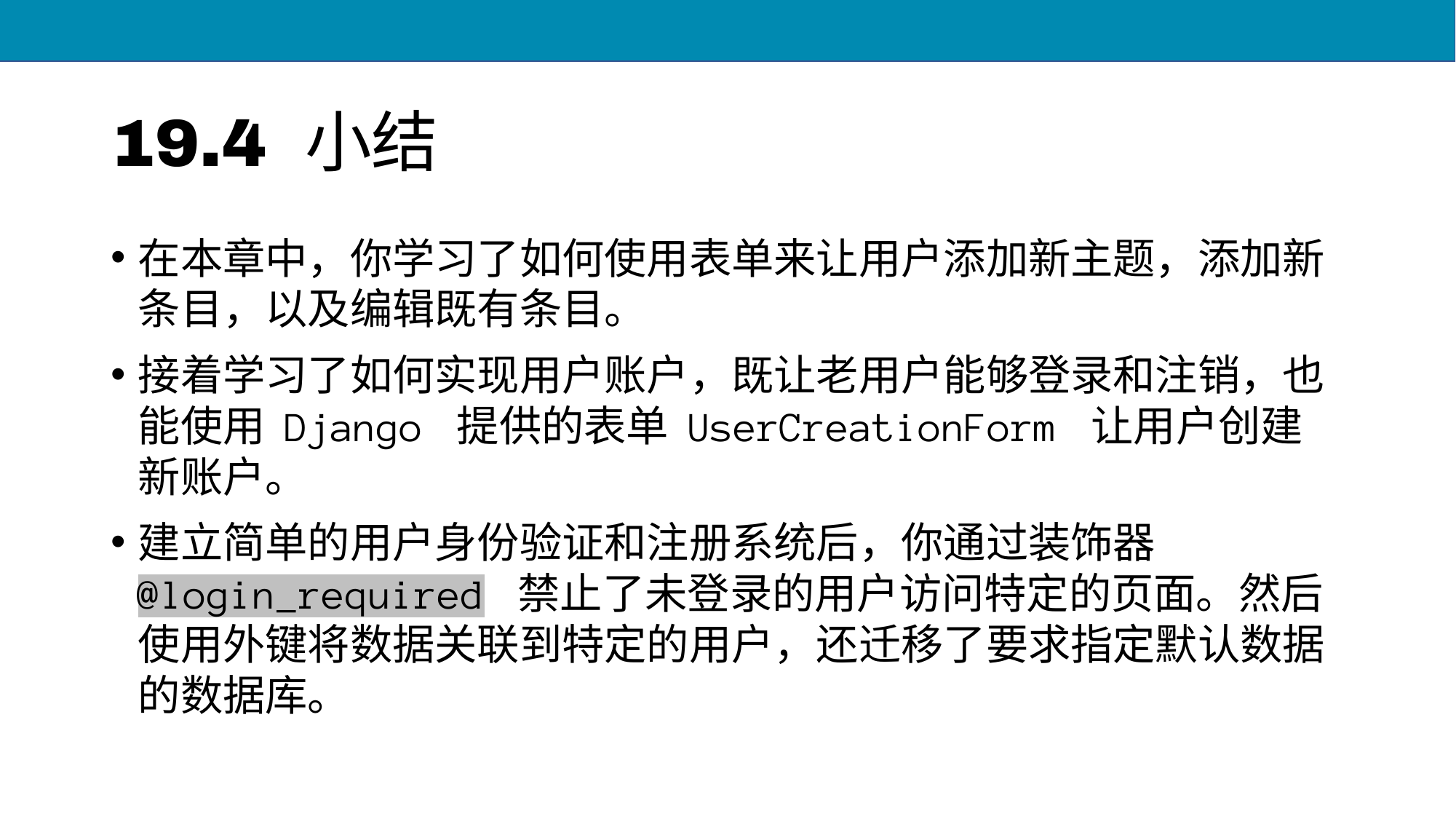

# 19.4 小结
在本章中，你学习了如何使用表单来让用户添加新主题，添加新条目，以及编辑既有条目。
接着学习了如何实现用户账户，既让老用户能够登录和注销，也能使用 Django 提供的表单 UserCreationForm 让用户创建新账户。
建立简单的用户身份验证和注册系统后，你通过装饰器@login_required 禁止了未登录的用户访问特定的页面。然后使用外键将数据关联到特定的用户，还迁移了要求指定默认数据的数据库。